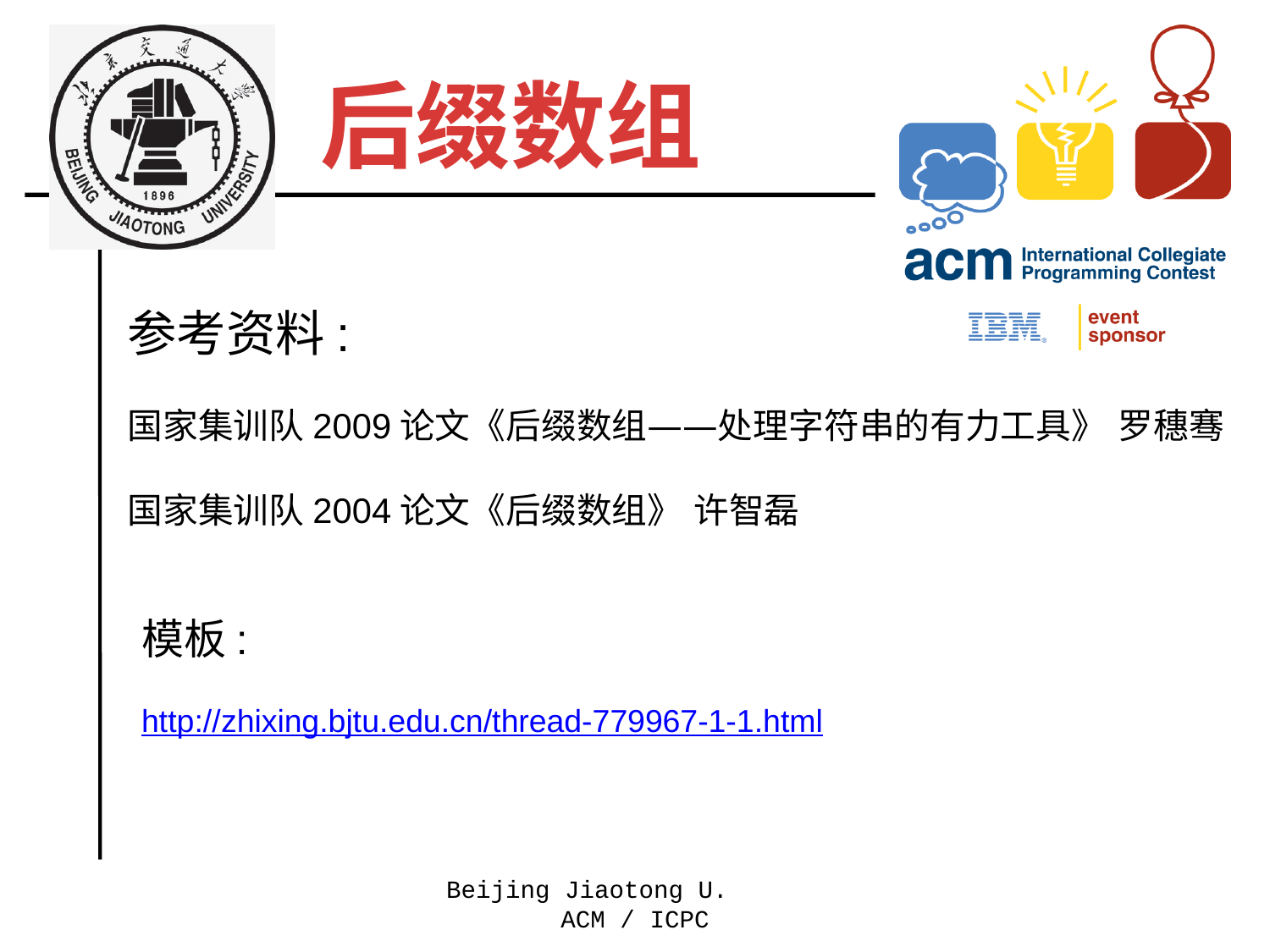

后缀数组
参考资料:

国家集训队2009论文《后缀数组——处理字符串的有力工具》 罗穗骞

国家集训队2004论文《后缀数组》 许智磊

模板:

http://zhixing.bjtu.edu.cn/thread-779967-1-1.html